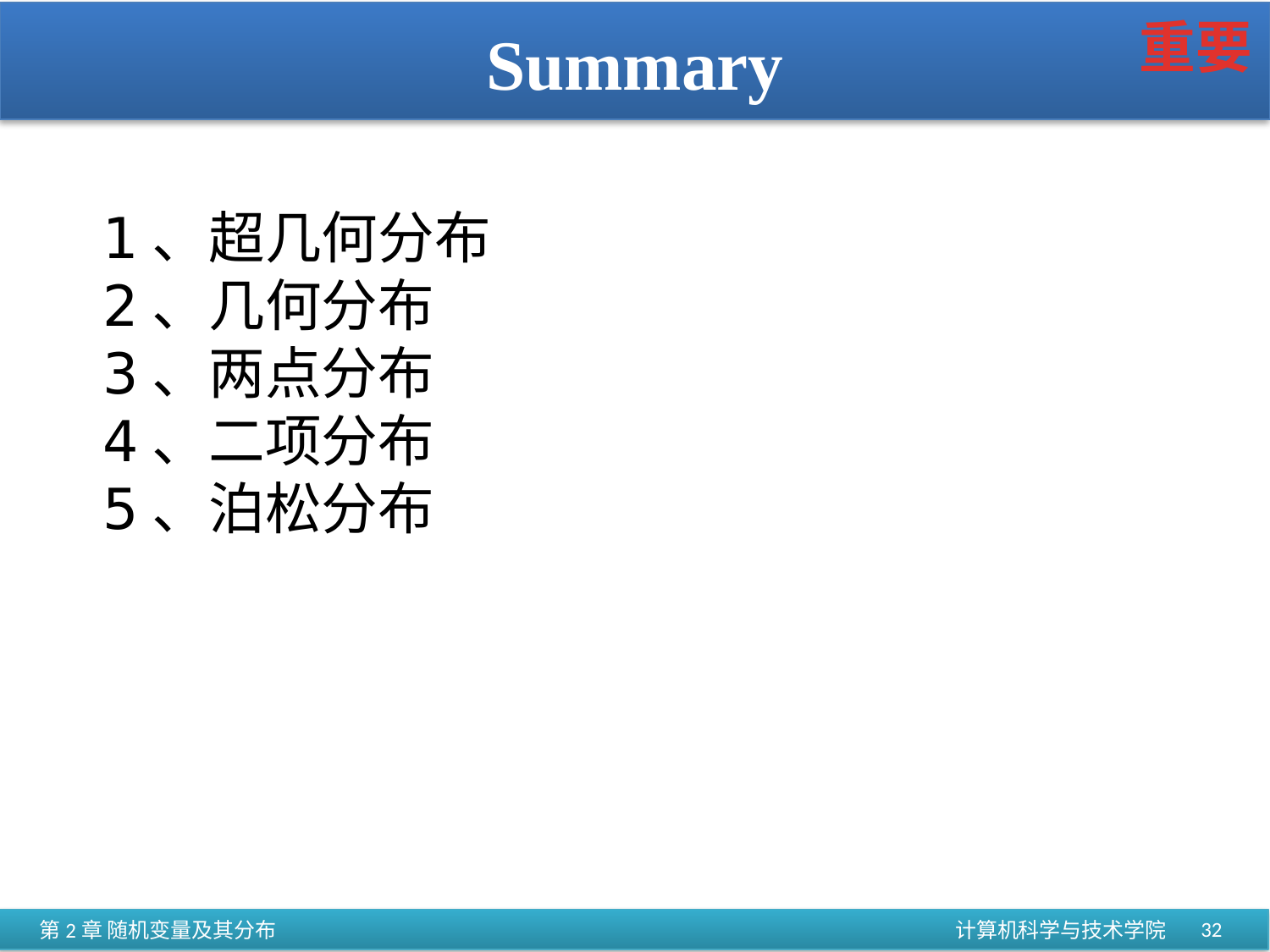

重要
# Summary
1、超几何分布
2、几何分布
3、两点分布
4、二项分布
5、泊松分布